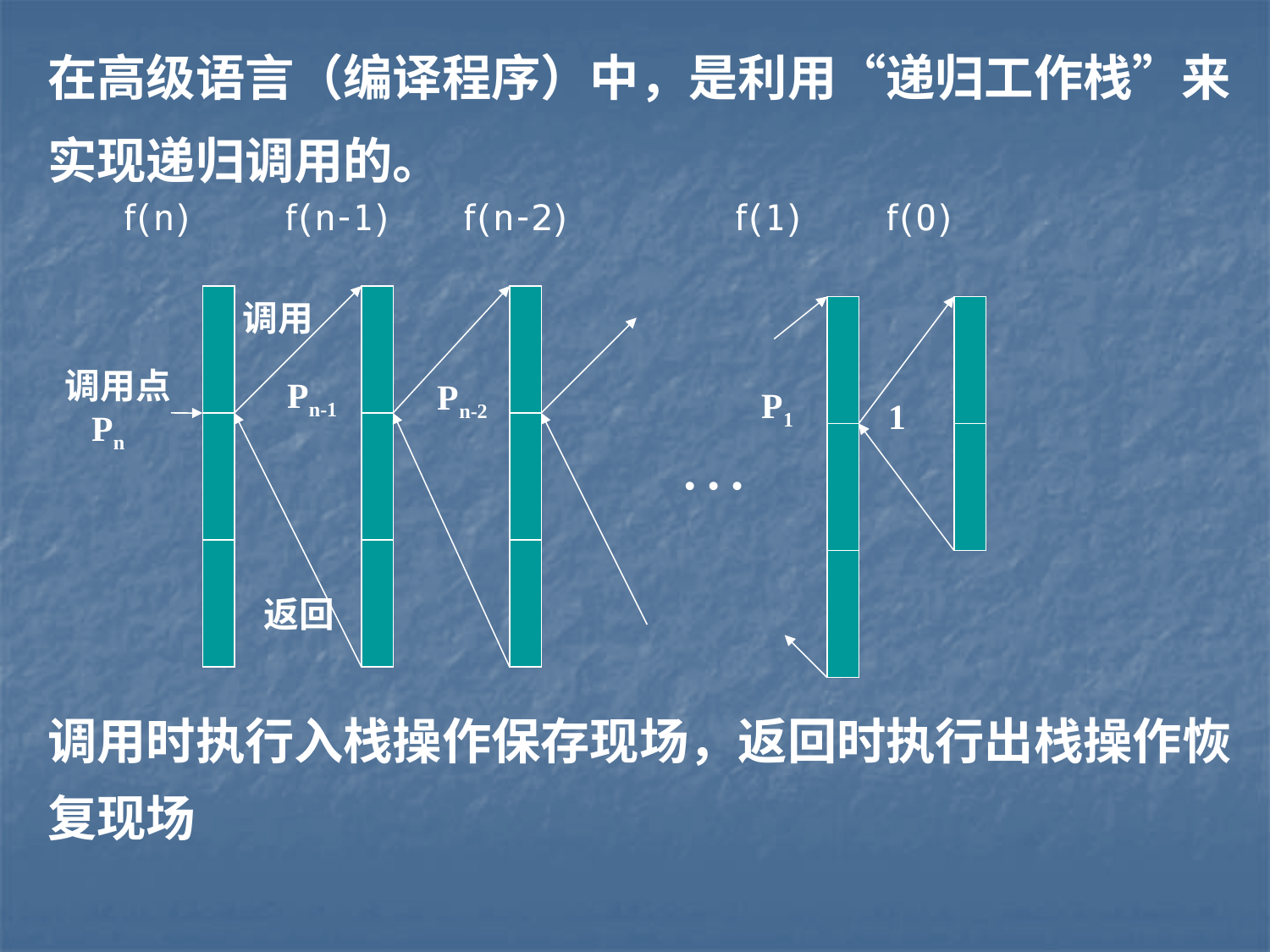

在高级语言（编译程序）中，是利用“递归工作栈”来实现递归调用的。
       f(n)         f(n-1)       f(n-2)                f(1)        f(0)

调用时执行入栈操作保存现场，返回时执行出栈操作恢复现场

调用
Pn-1

Pn-2

P1

调用点
   Pn
1
…

返回